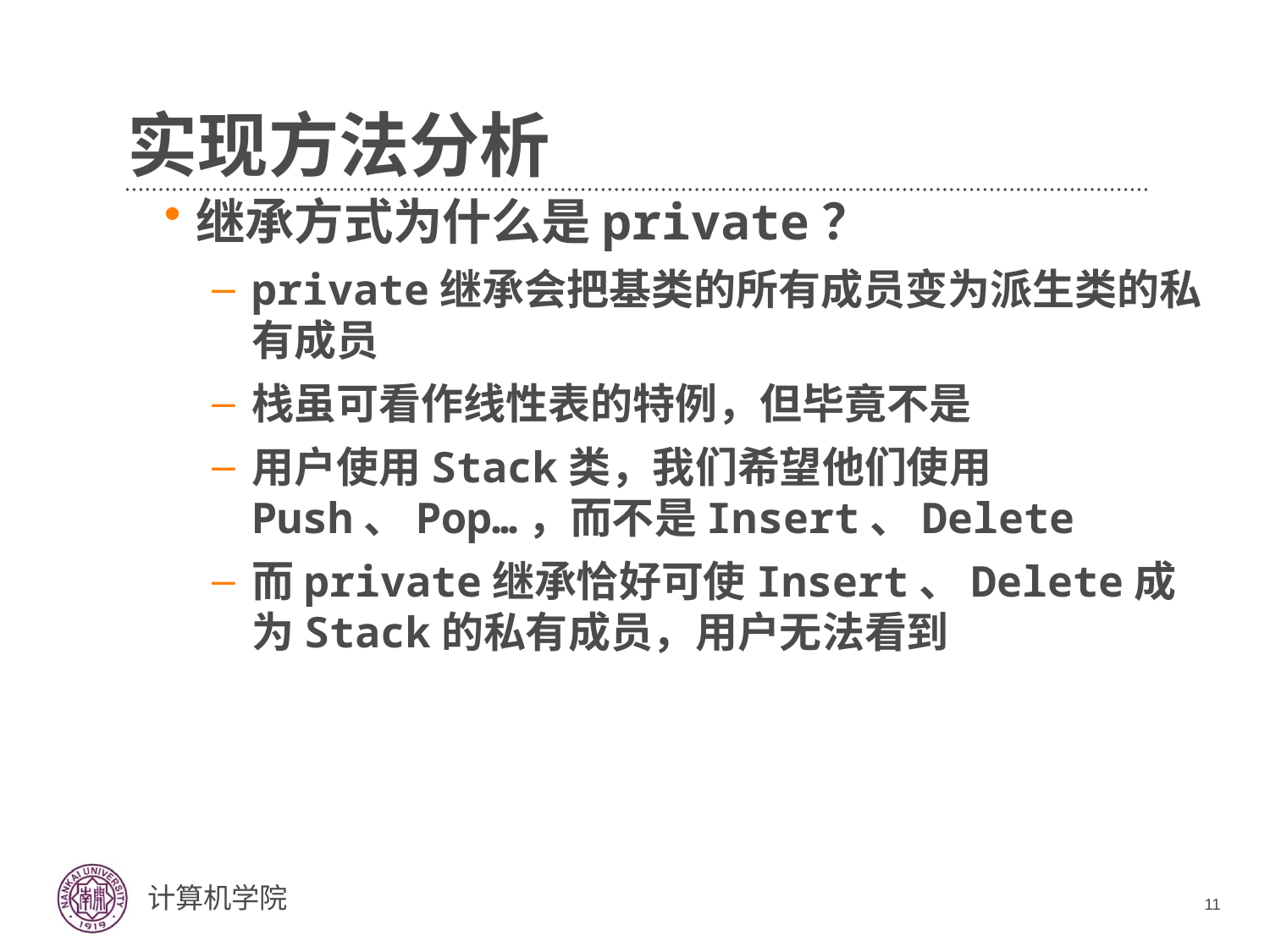

# 实现方法分析
继承方式为什么是private？
private继承会把基类的所有成员变为派生类的私有成员
栈虽可看作线性表的特例，但毕竟不是
用户使用Stack类，我们希望他们使用Push、Pop…，而不是Insert、Delete
而private继承恰好可使Insert、Delete成为Stack的私有成员，用户无法看到
11